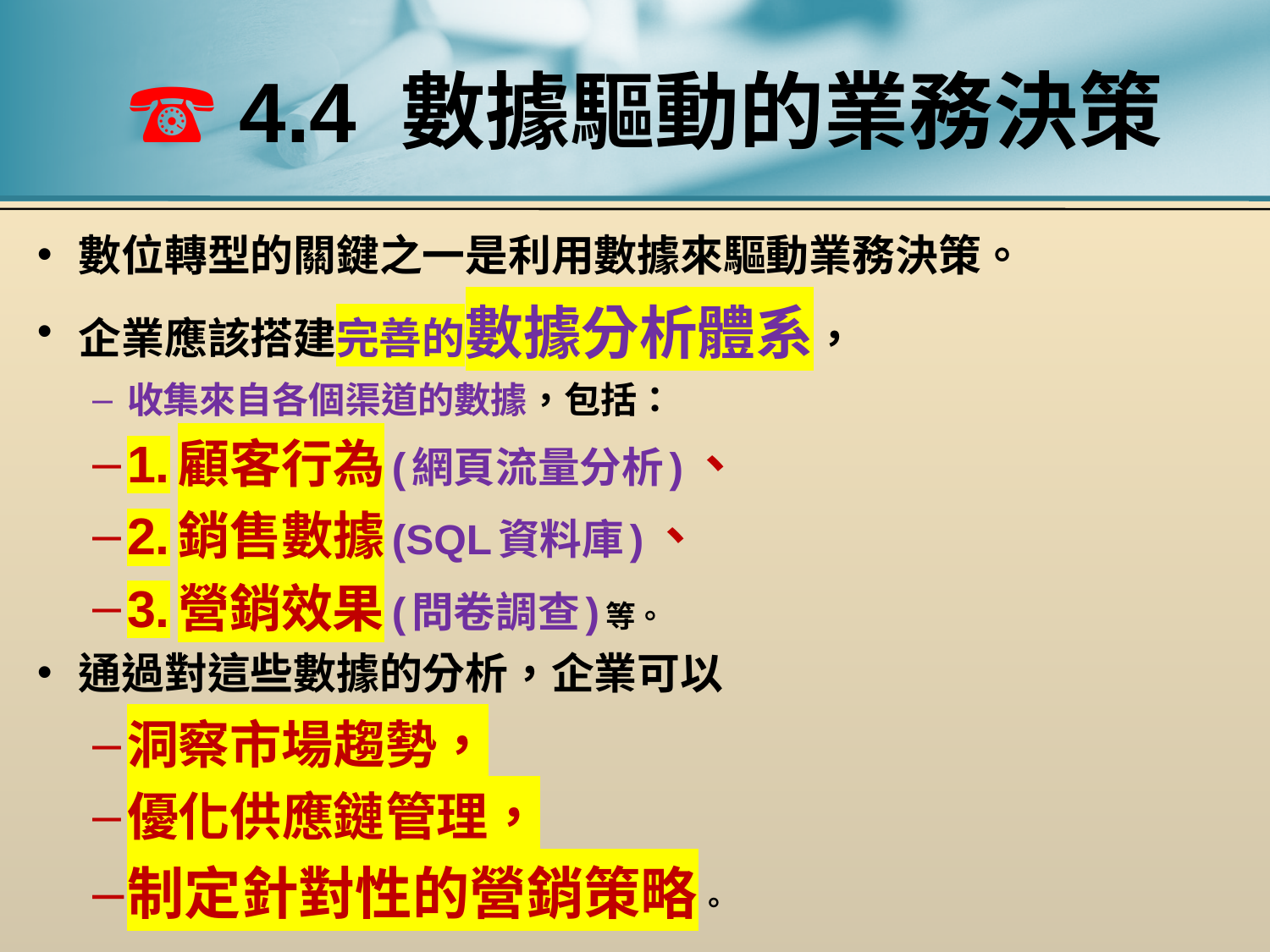

# ☎ 4.4 數據驅動的業務決策
數位轉型的關鍵之一是利用數據來驅動業務決策。
企業應該搭建完善的數據分析體系，
收集來自各個渠道的數據，包括：
1.顧客行為(網頁流量分析)、
2.銷售數據(SQL資料庫)、
3.營銷效果(問卷調查)等。
通過對這些數據的分析，企業可以
洞察市場趨勢，
優化供應鏈管理，
制定針對性的營銷策略。